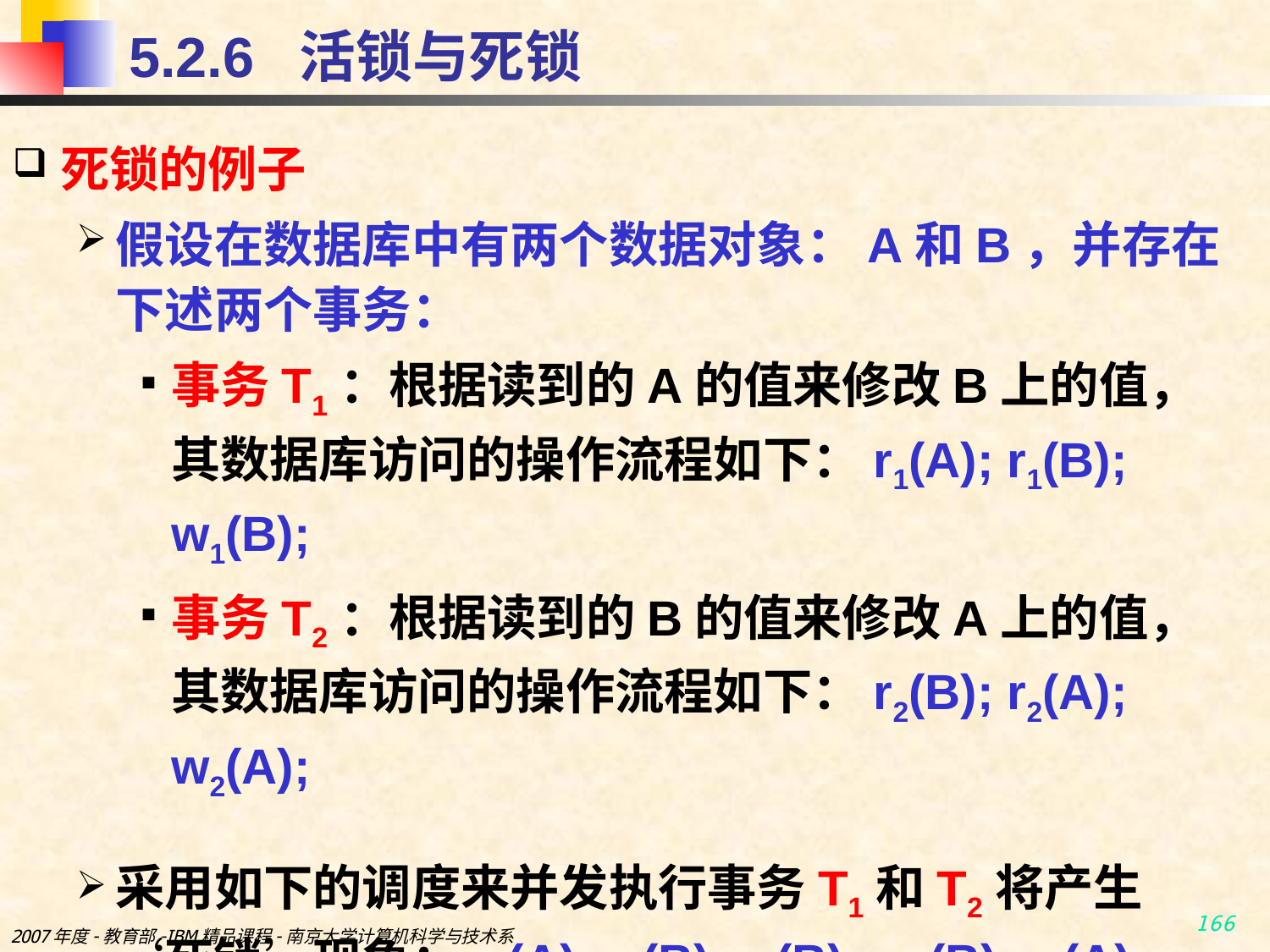

# 5.2.6  活锁与死锁
死锁的例子
假设在数据库中有两个数据对象：A和B，并存在下述两个事务：
事务T1：根据读到的A的值来修改B上的值，其数据库访问的操作流程如下：r1(A); r1(B); w1(B);
事务T2：根据读到的B的值来修改A上的值，其数据库访问的操作流程如下：r2(B); r2(A); w2(A);

采用如下的调度来并发执行事务T1和T2将产生‘死锁’现象：r1(A); r1(B); r2(B); w1(B); r2(A); w2(A);
166